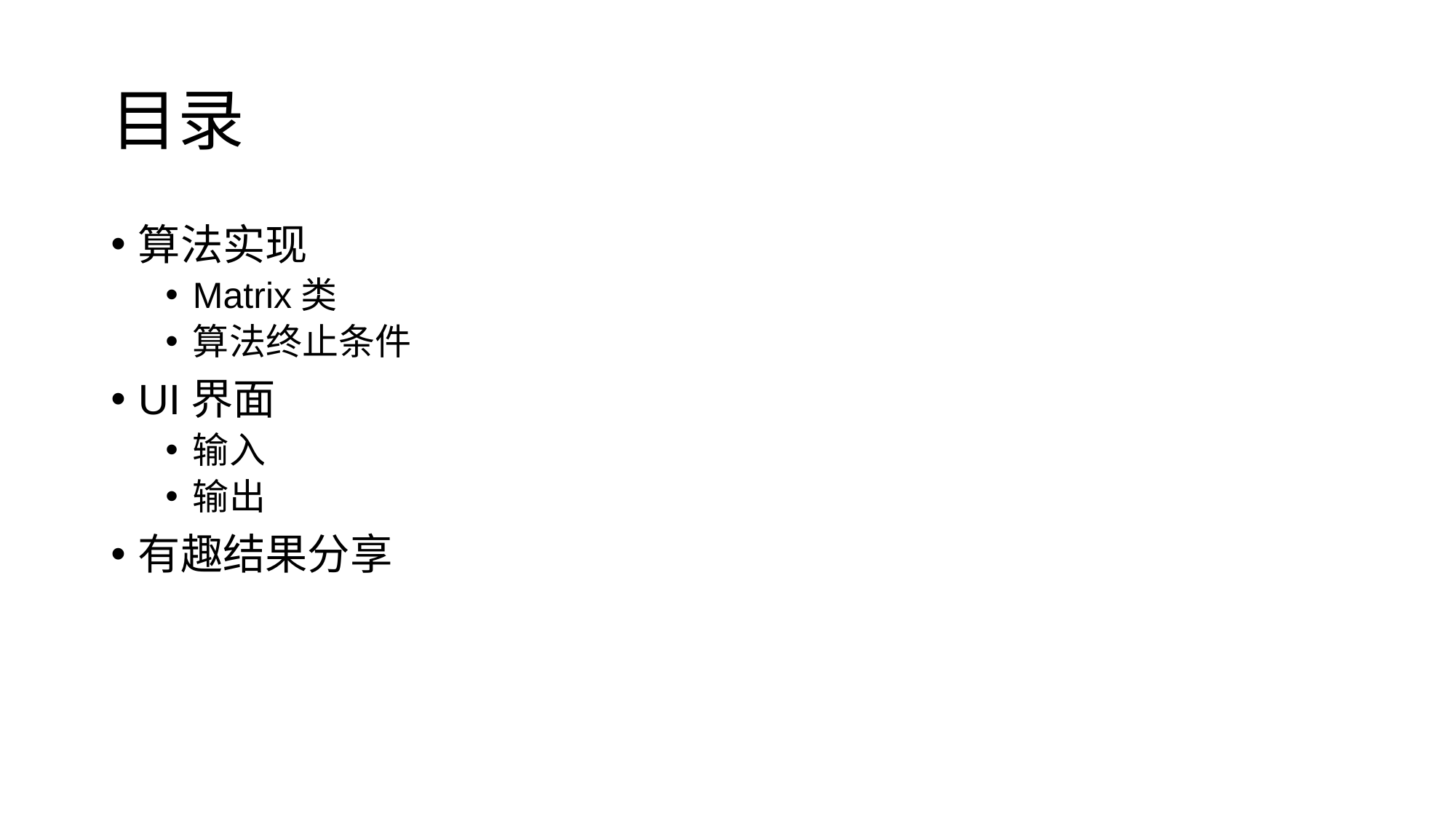

# 目录
算法实现
Matrix类
算法终止条件
UI界面
输入
输出
有趣结果分享